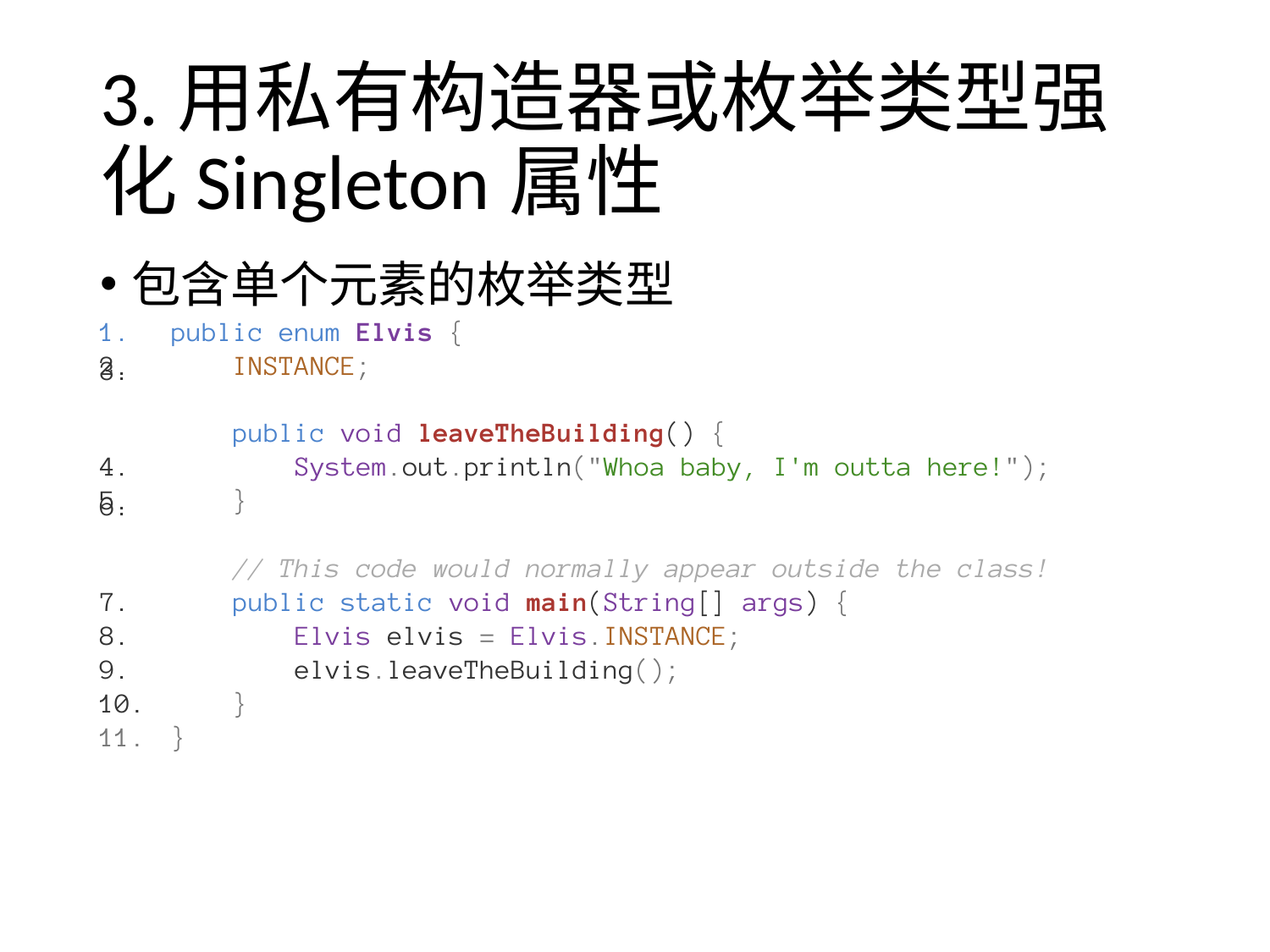

# 3.用私有构造器或枚举类型强化Singleton属性
包含单个元素的枚举类型
public enum Elvis {
    INSTANCE;
    public void leaveTheBuilding() {
        System.out.println("Whoa baby, I'm outta here!");
    }
    // This code would normally appear outside the class!
    public static void main(String[] args) {
        Elvis elvis = Elvis.INSTANCE;
        elvis.leaveTheBuilding();
    }
}